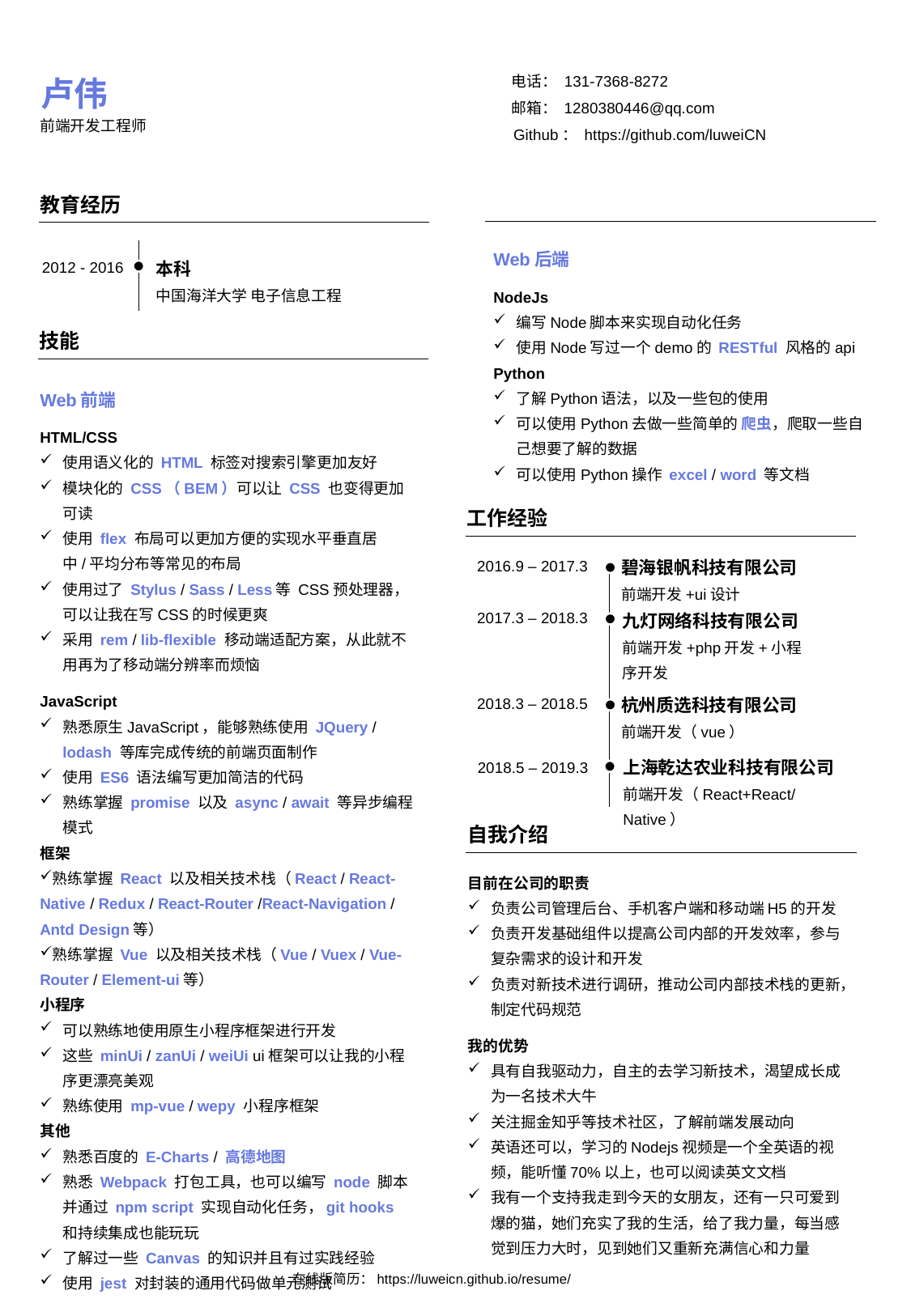

电话： 131-7368-8272
       邮箱： 1280380446@qq.com
       Github： https://github.com/luweiCN
卢伟
前端开发工程师
教育经历
Web后端
NodeJs
编写Node脚本来实现自动化任务
使用Node写过一个demo的 RESTful 风格的api
Python
了解Python语法，以及一些包的使用
可以使用Python去做一些简单的 爬虫，爬取一些自己想要了解的数据
可以使用Python操作 excel / word 等文档
本科
中国海洋大学 电子信息工程
2012 - 2016

技能
Web前端
HTML/CSS
使用语义化的 HTML 标签对搜索引擎更加友好
模块化的 CSS（BEM）可以让 CSS 也变得更加可读
使用 flex 布局可以更加方便的实现水平垂直居中/平均分布等常见的布局
使用过了 Stylus / Sass / Less等 CSS预处理器，可以让我在写CSS的时候更爽
采用 rem / lib-flexible 移动端适配方案，从此就不用再为了移动端分辨率而烦恼
JavaScript
熟悉原生JavaScript，能够熟练使用 JQuery / lodash 等库完成传统的前端页面制作
使用 ES6 语法编写更加简洁的代码
熟练掌握 promise 以及 async / await 等异步编程模式
框架
熟练掌握 React 以及相关技术栈（React / React-Native / Redux / React-Router /React-Navigation / Antd Design等）
熟练掌握 Vue 以及相关技术栈（Vue / Vuex / Vue-Router / Element-ui等）
小程序
可以熟练地使用原生小程序框架进行开发
这些 minUi / zanUi / weiUi ui框架可以让我的小程序更漂亮美观
熟练使用 mp-vue / wepy 小程序框架
其他
熟悉百度的 E-Charts / 高德地图
熟悉 Webpack 打包工具，也可以编写 node 脚本并通过 npm script 实现自动化任务，git hooks 和持续集成也能玩玩
了解过一些 Canvas 的知识并且有过实践经验
使用 jest 对封装的通用代码做单元测试
工作经验
碧海银帆科技有限公司
前端开发+ui设计
2016.9 – 2017.3

九灯网络科技有限公司
前端开发+php开发+小程序开发
2017.3 – 2018.3

杭州质选科技有限公司
前端开发（vue）
2018.3 – 2018.5

上海乾达农业科技有限公司
前端开发（React+React/Native）
2018.5 – 2019.3

自我介绍
目前在公司的职责
负责公司管理后台、手机客户端和移动端H5的开发
负责开发基础组件以提高公司内部的开发效率，参与复杂需求的设计和开发
负责对新技术进行调研，推动公司内部技术栈的更新，制定代码规范
我的优势
具有自我驱动力，自主的去学习新技术，渴望成长成为一名技术大牛
关注掘金知乎等技术社区，了解前端发展动向
英语还可以，学习的Nodejs视频是一个全英语的视频，能听懂70%以上，也可以阅读英文文档
我有一个支持我走到今天的女朋友，还有一只可爱到爆的猫，她们充实了我的生活，给了我力量，每当感觉到压力大时，见到她们又重新充满信心和力量
在线版简历：https://luweicn.github.io/resume/